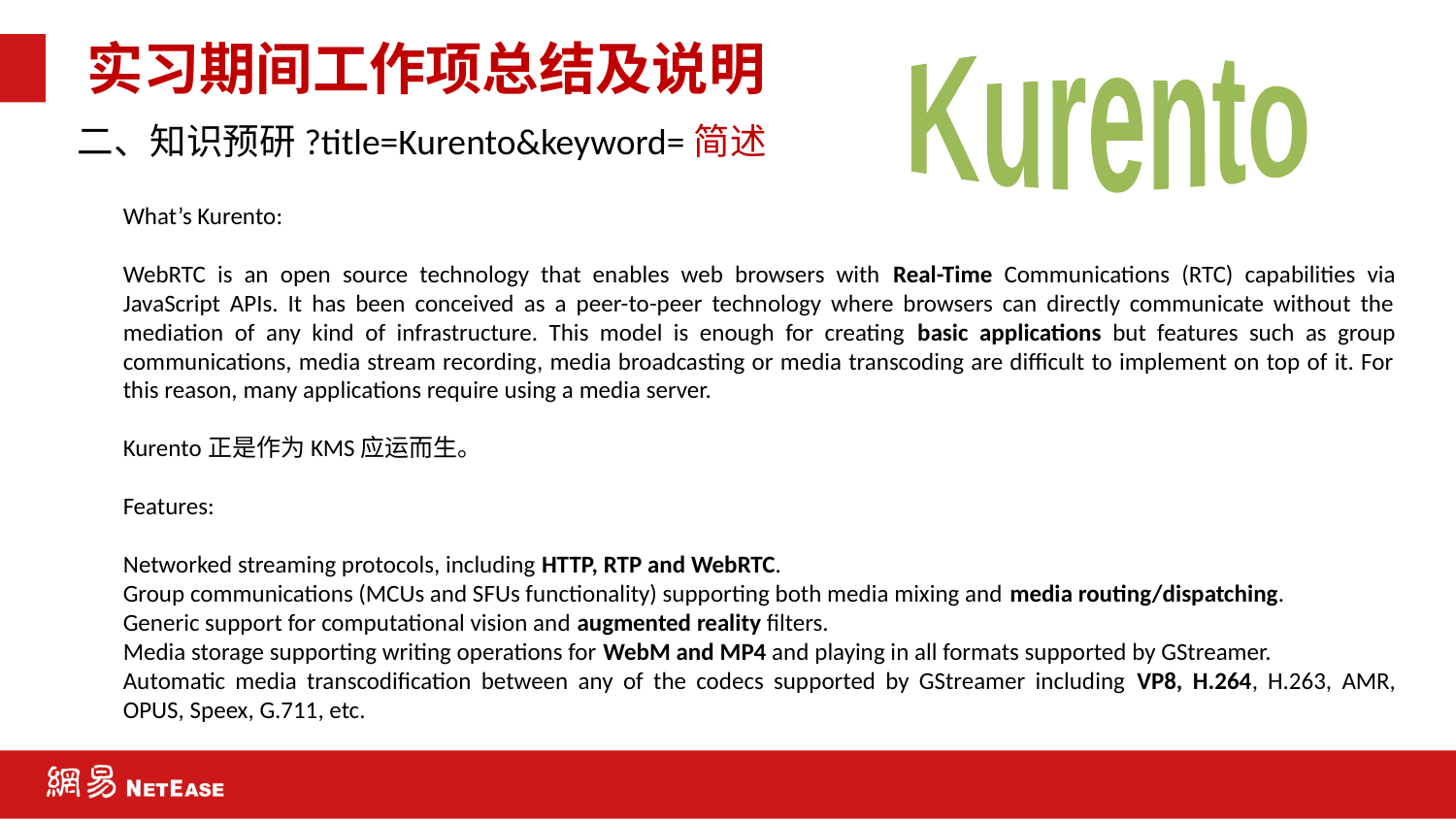

# 实习期间工作项总结及说明
Kurento
二、知识预研?title=Kurento&keyword=简述
What’s Kurento:

WebRTC is an open source technology that enables web browsers with Real-Time Communications (RTC) capabilities via JavaScript APIs. It has been conceived as a peer-to-peer technology where browsers can directly communicate without the mediation of any kind of infrastructure. This model is enough for creating basic applications but features such as group communications, media stream recording, media broadcasting or media transcoding are difficult to implement on top of it. For this reason, many applications require using a media server.

Kurento正是作为KMS应运而生。

Features:

Networked streaming protocols, including HTTP, RTP and WebRTC.
Group communications (MCUs and SFUs functionality) supporting both media mixing and media routing/dispatching.
Generic support for computational vision and augmented reality filters.
Media storage supporting writing operations for WebM and MP4 and playing in all formats supported by GStreamer.
Automatic media transcodification between any of the codecs supported by GStreamer including VP8, H.264, H.263, AMR, OPUS, Speex, G.711, etc.